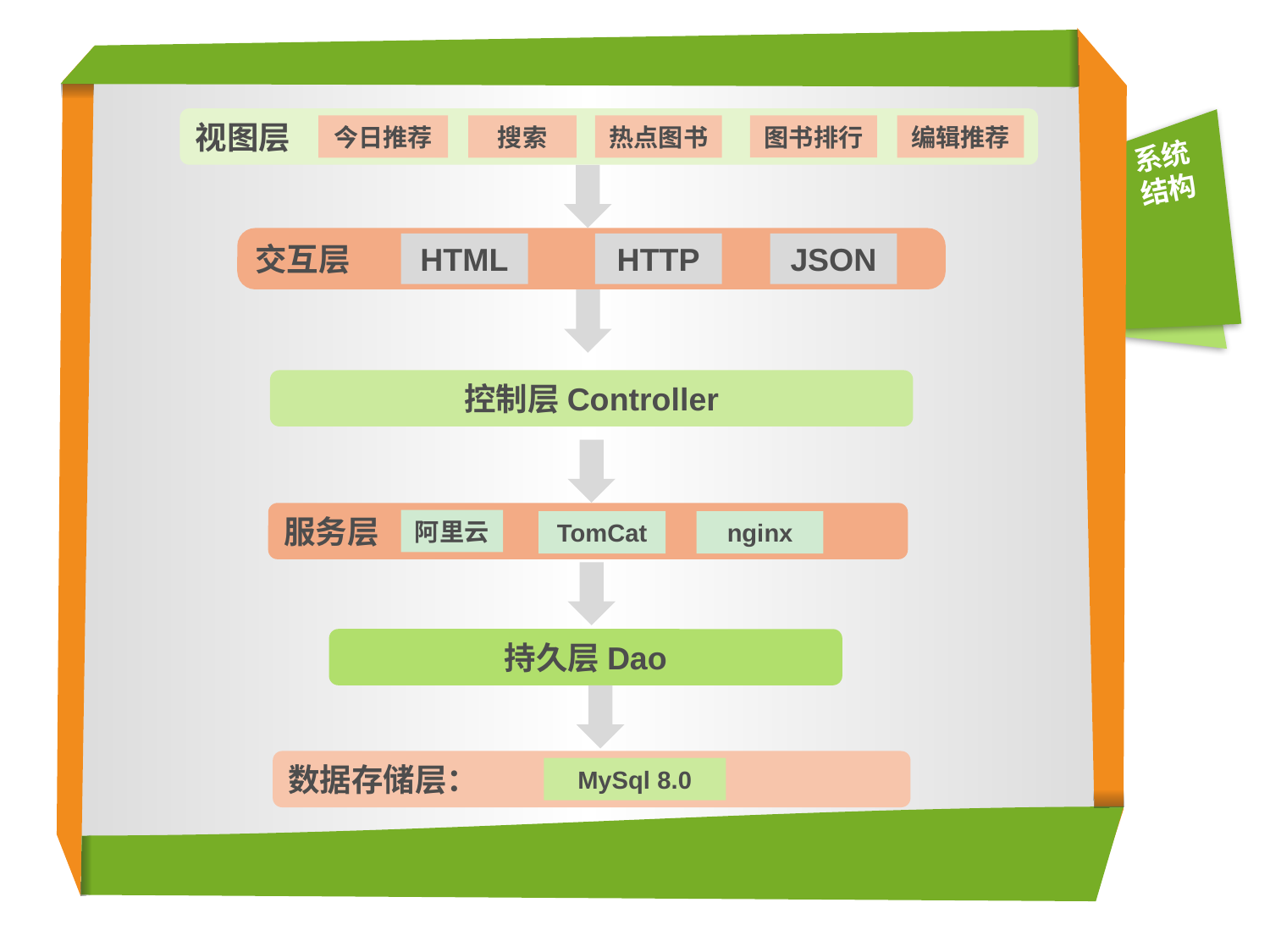

系统
结构
视图层
图书排行
今日推荐
搜索
热点图书
编辑推荐

交互层
HTML
HTTP
JSON

控制层Controller

服务层
阿里云
TomCat
nginx

持久层Dao

数据存储层：
MySql 8.0